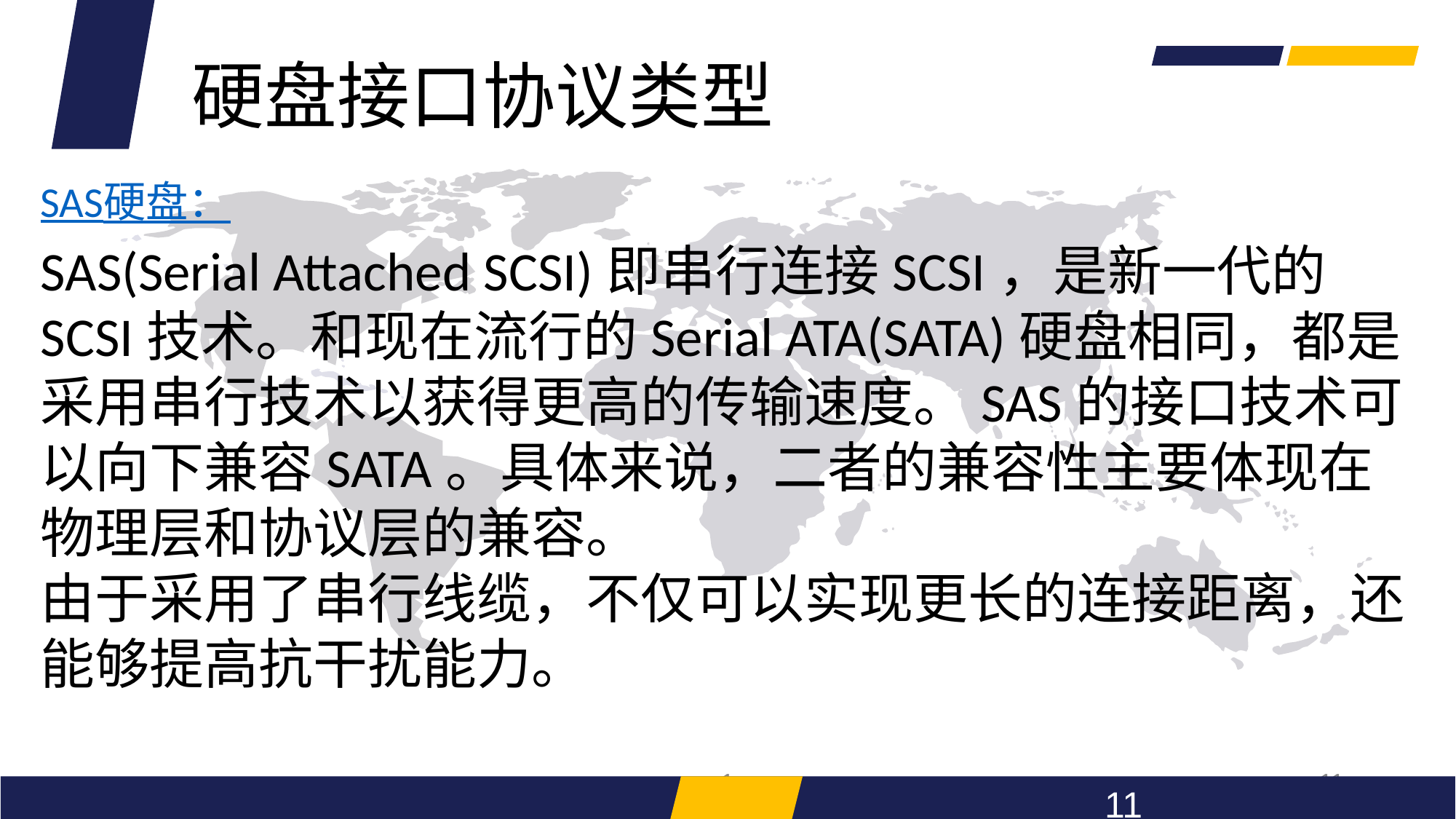

硬盘接口协议类型

SAS硬盘：
SAS(Serial Attached SCSI)即串行连接SCSI，是新一代的SCSI技术。和现在流行的Serial ATA(SATA)硬盘相同，都是采用串行技术以获得更高的传输速度。SAS的接口技术可以向下兼容SATA。具体来说，二者的兼容性主要体现在物理层和协议层的兼容。
由于采用了串行线缆，不仅可以实现更长的连接距离，还能够提高抗干扰能力。

1
11
11